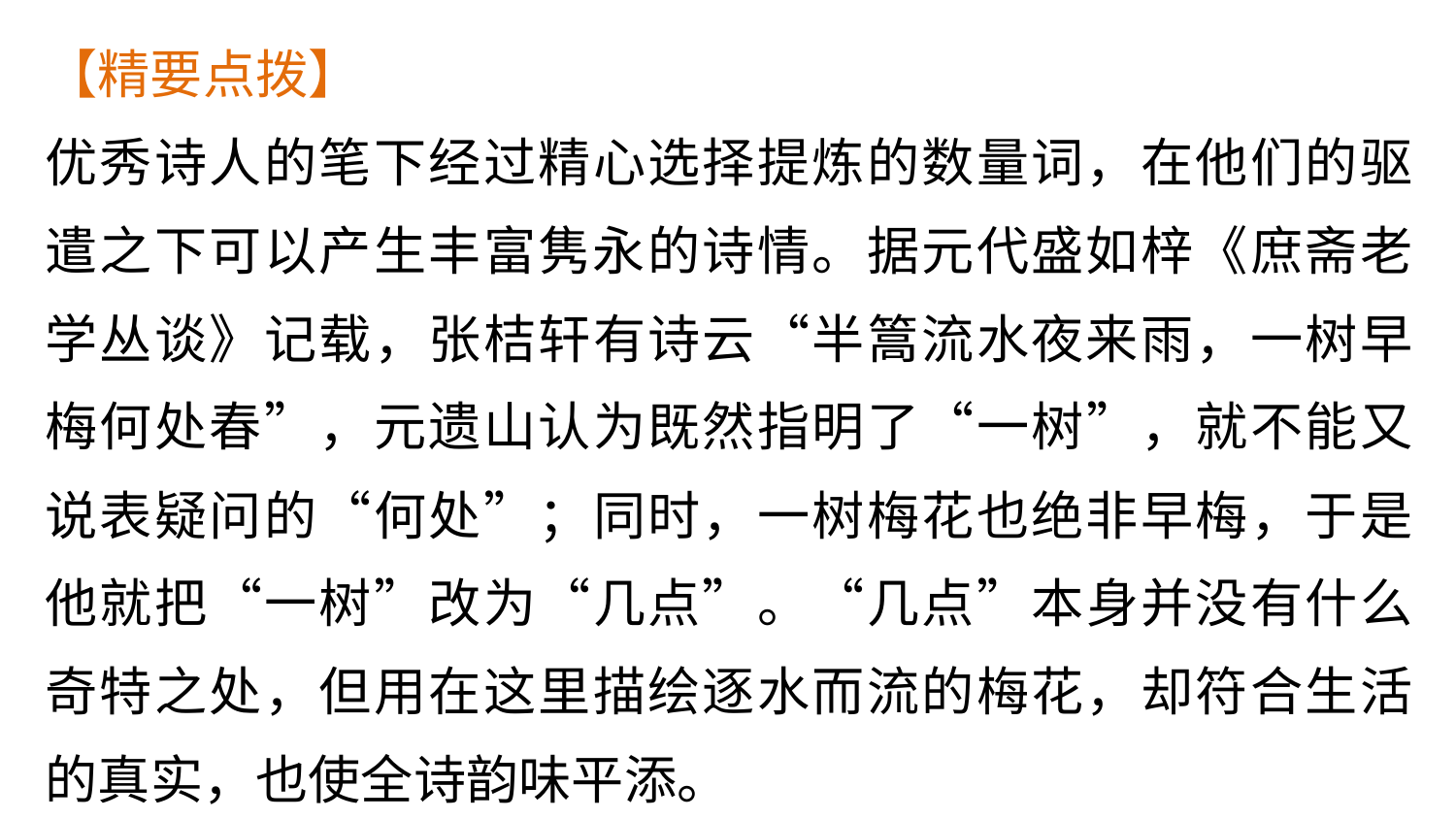

【精要点拨】
优秀诗人的笔下经过精心选择提炼的数量词，在他们的驱遣之下可以产生丰富隽永的诗情。据元代盛如梓《庶斋老学丛谈》记载，张桔轩有诗云“半篙流水夜来雨，一树早梅何处春”，元遗山认为既然指明了“一树”，就不能又说表疑问的“何处”；同时，一树梅花也绝非早梅，于是他就把“一树”改为“几点”。“几点”本身并没有什么奇特之处，但用在这里描绘逐水而流的梅花，却符合生活的真实，也使全诗韵味平添。